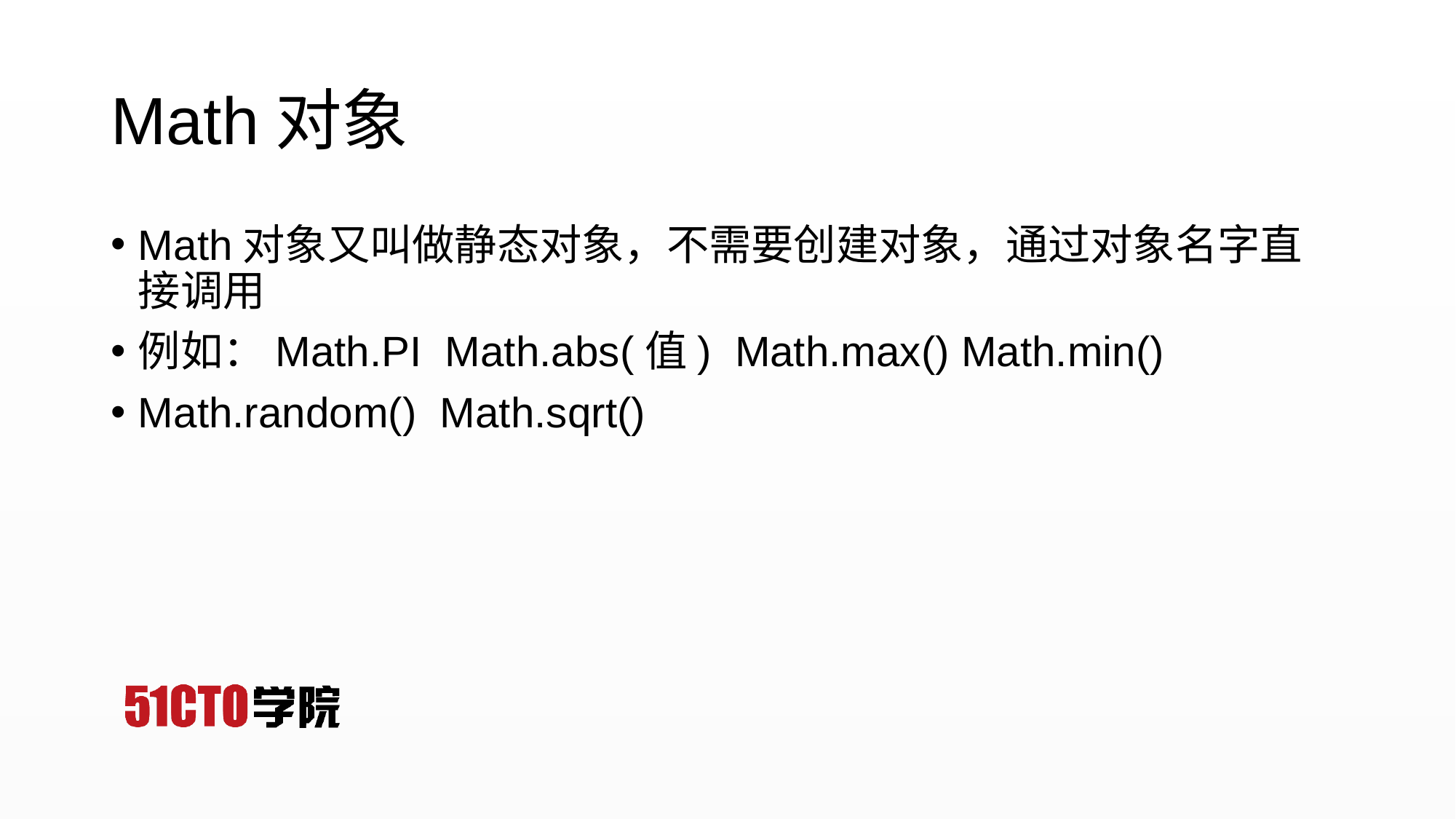

# Math对象
Math对象又叫做静态对象，不需要创建对象，通过对象名字直接调用
例如：Math.PI  Math.abs(值)  Math.max() Math.min()
Math.random()  Math.sqrt()